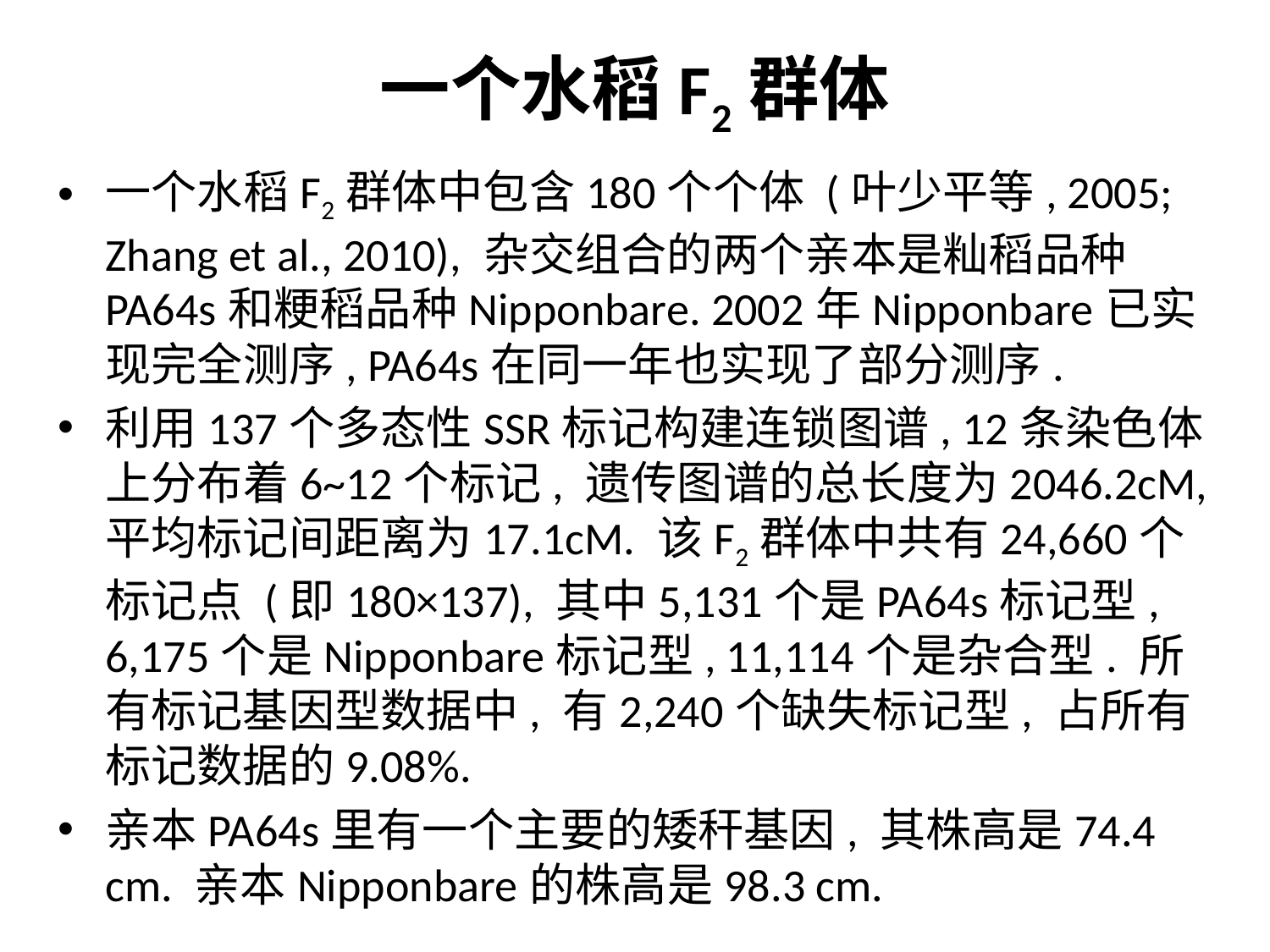

# 一个水稻F2群体
一个水稻F2群体中包含180个个体 (叶少平等, 2005; Zhang et al., 2010), 杂交组合的两个亲本是籼稻品种PA64s和粳稻品种Nipponbare. 2002年Nipponbare已实现完全测序, PA64s在同一年也实现了部分测序.
利用137个多态性SSR标记构建连锁图谱, 12条染色体上分布着6~12个标记, 遗传图谱的总长度为2046.2cM, 平均标记间距离为17.1cM. 该F2群体中共有24,660个标记点 (即180×137), 其中5,131个是PA64s标记型, 6,175个是Nipponbare标记型, 11,114个是杂合型. 所有标记基因型数据中, 有2,240个缺失标记型, 占所有标记数据的9.08%.
亲本PA64s里有一个主要的矮秆基因, 其株高是74.4 cm. 亲本Nipponbare的株高是98.3 cm.